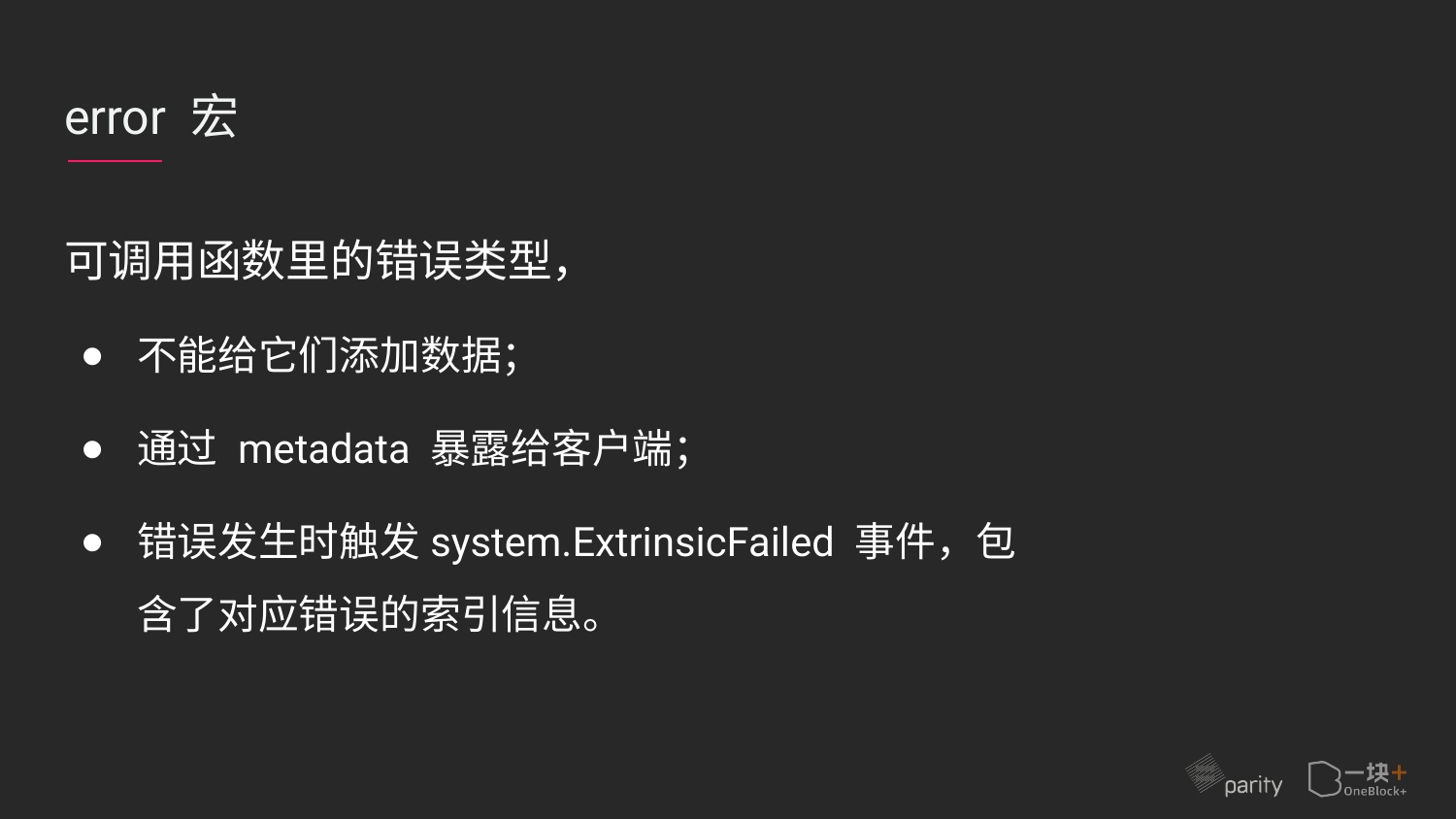

# error 宏
可调用函数里的错误类型，
不能给它们添加数据；
通过 metadata 暴露给客户端；
错误发生时触发system.ExtrinsicFailed 事件，包含了对应错误的索引信息。